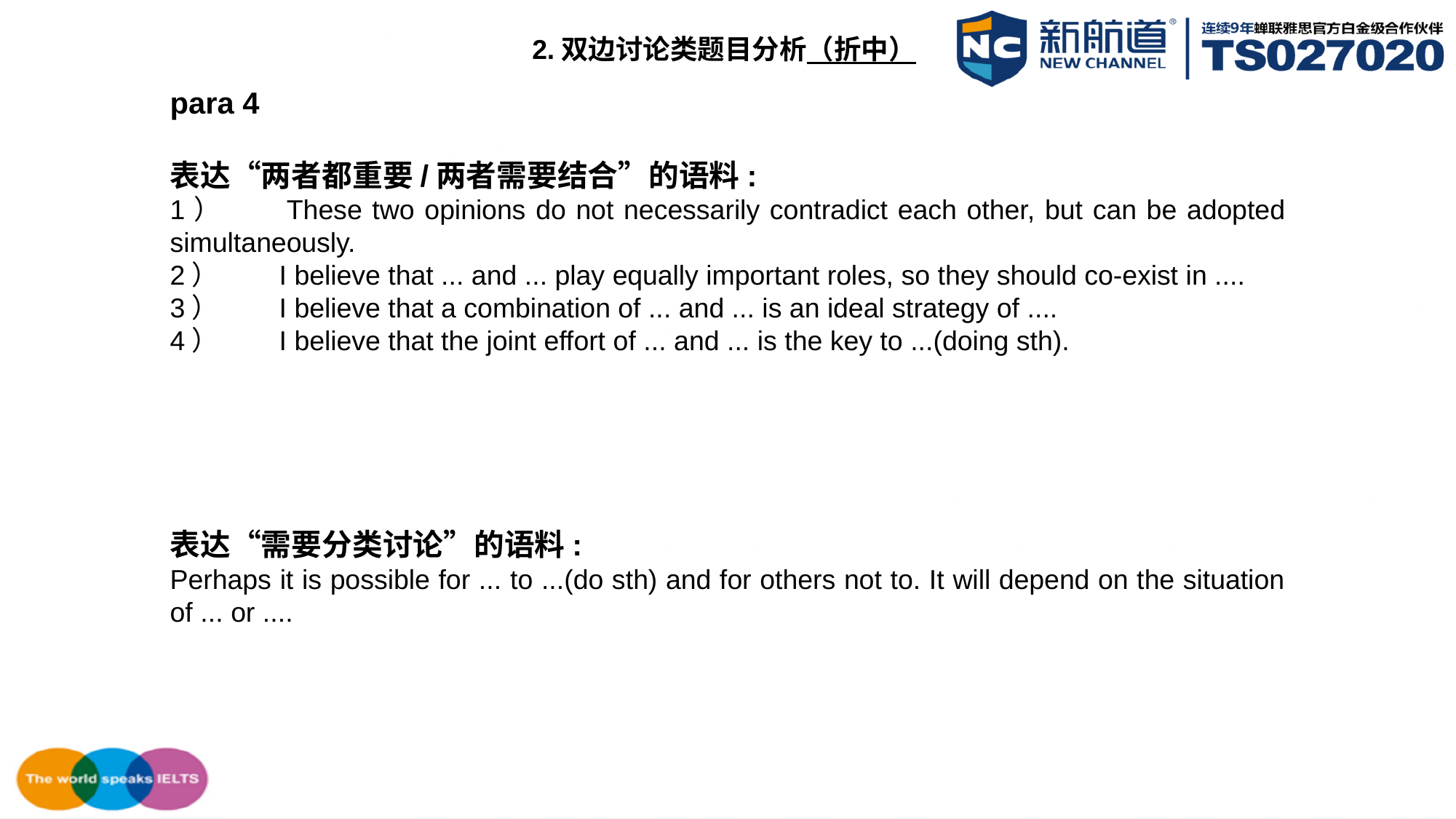

2.双边讨论类题目分析（折中）
para 4

表达“两者都重要/两者需要结合”的语料:
1）	These two opinions do not necessarily contradict each other, but can be adopted simultaneously.
2）	I believe that ... and ... play equally important roles, so they should co-exist in ....
3）	I believe that a combination of ... and ... is an ideal strategy of ....
4）	I believe that the joint effort of ... and ... is the key to ...(doing sth).
表达“需要分类讨论”的语料:
Perhaps it is possible for ... to ...(do sth) and for others not to. It will depend on the situation of ... or ....